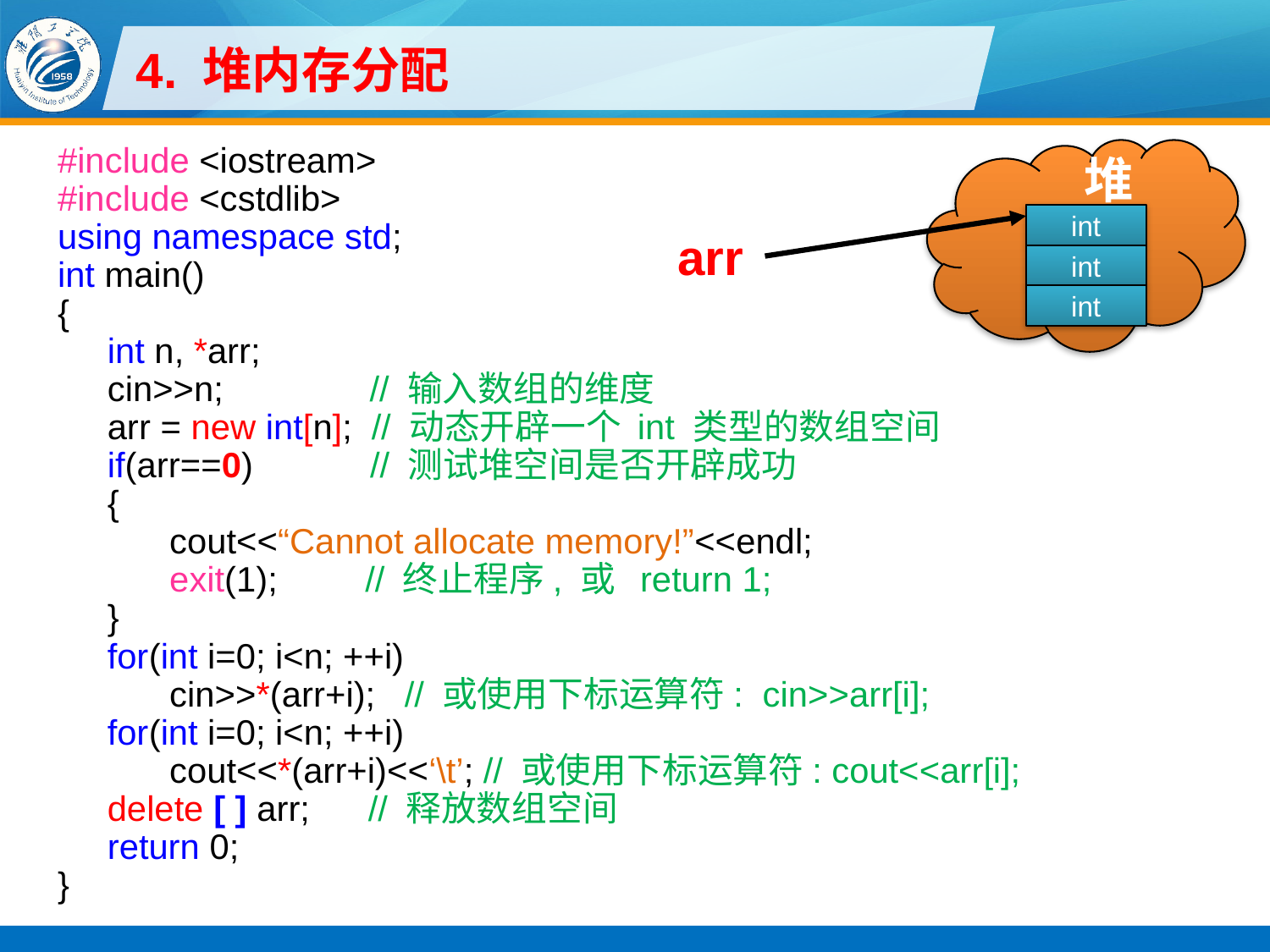

# 4. 堆内存分配
#include <iostream>
#include <cstdlib>
using namespace std;
int main()
{
int n, *arr;
cin>>n;               // 输入数组的维度
arr = new int[n];  // 动态开辟一个 int 类型的数组空间
if(arr==0)            // 测试堆空间是否开辟成功
{
cout<<“Cannot allocate memory!”<<endl;
exit(1);         // 终止程序, 或  return 1;
}
for(int i=0; i<n; ++i)
cin>>*(arr+i);   // 或使用下标运算符:  cin>>arr[i];
for(int i=0; i<n; ++i)
cout<<*(arr+i)<<‘\t’; // 或使用下标运算符: cout<<arr[i];
delete [ ] arr;      // 释放数组空间
return 0;
}

堆
int
arr
int
int